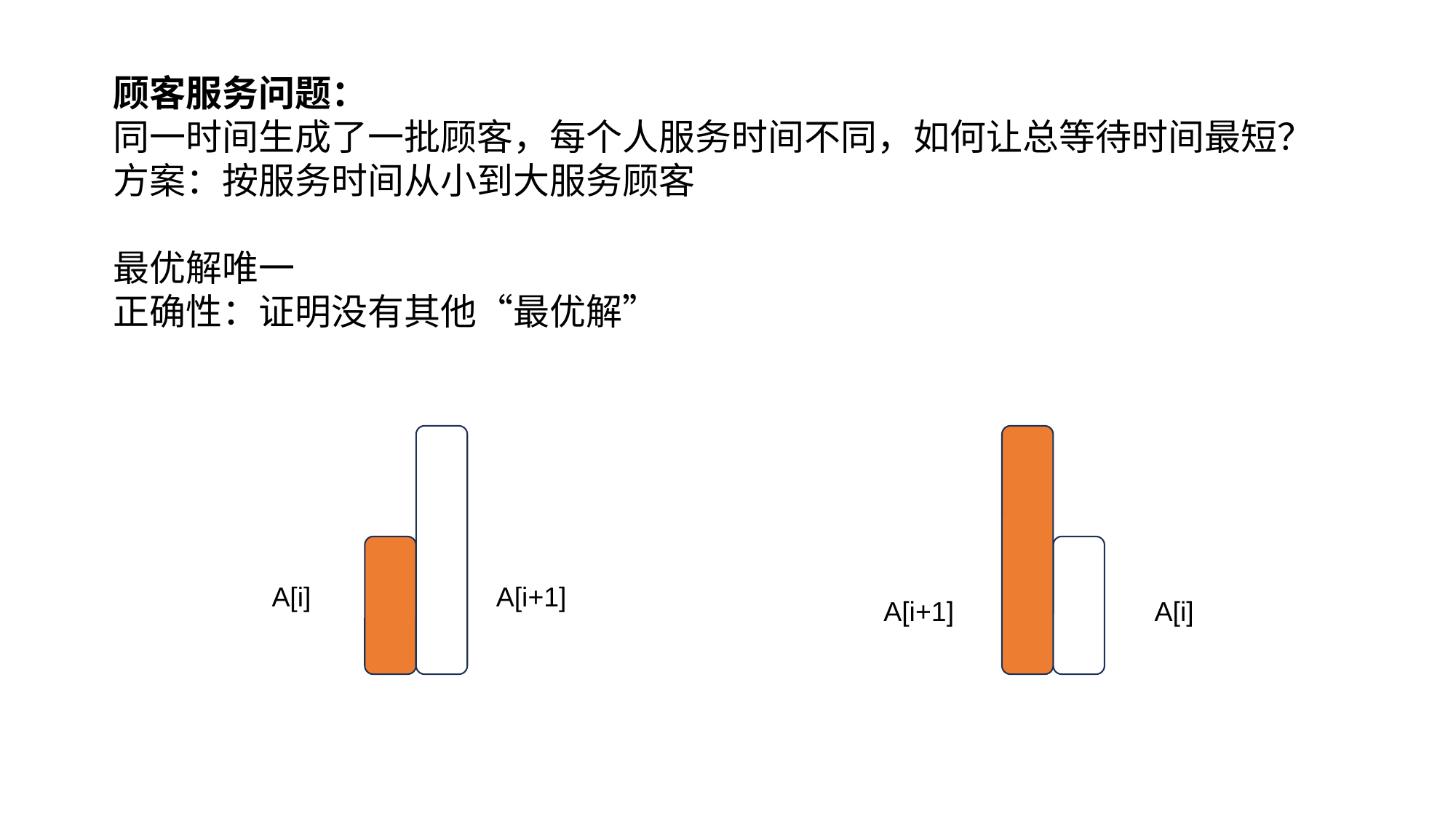

顾客服务问题：
同一时间生成了一批顾客，每个人服务时间不同，如何让总等待时间最短？
方案：按服务时间从小到大服务顾客

最优解唯一
正确性：证明没有其他“最优解”

A[i]
A[i+1]
A[i+1]
A[i]